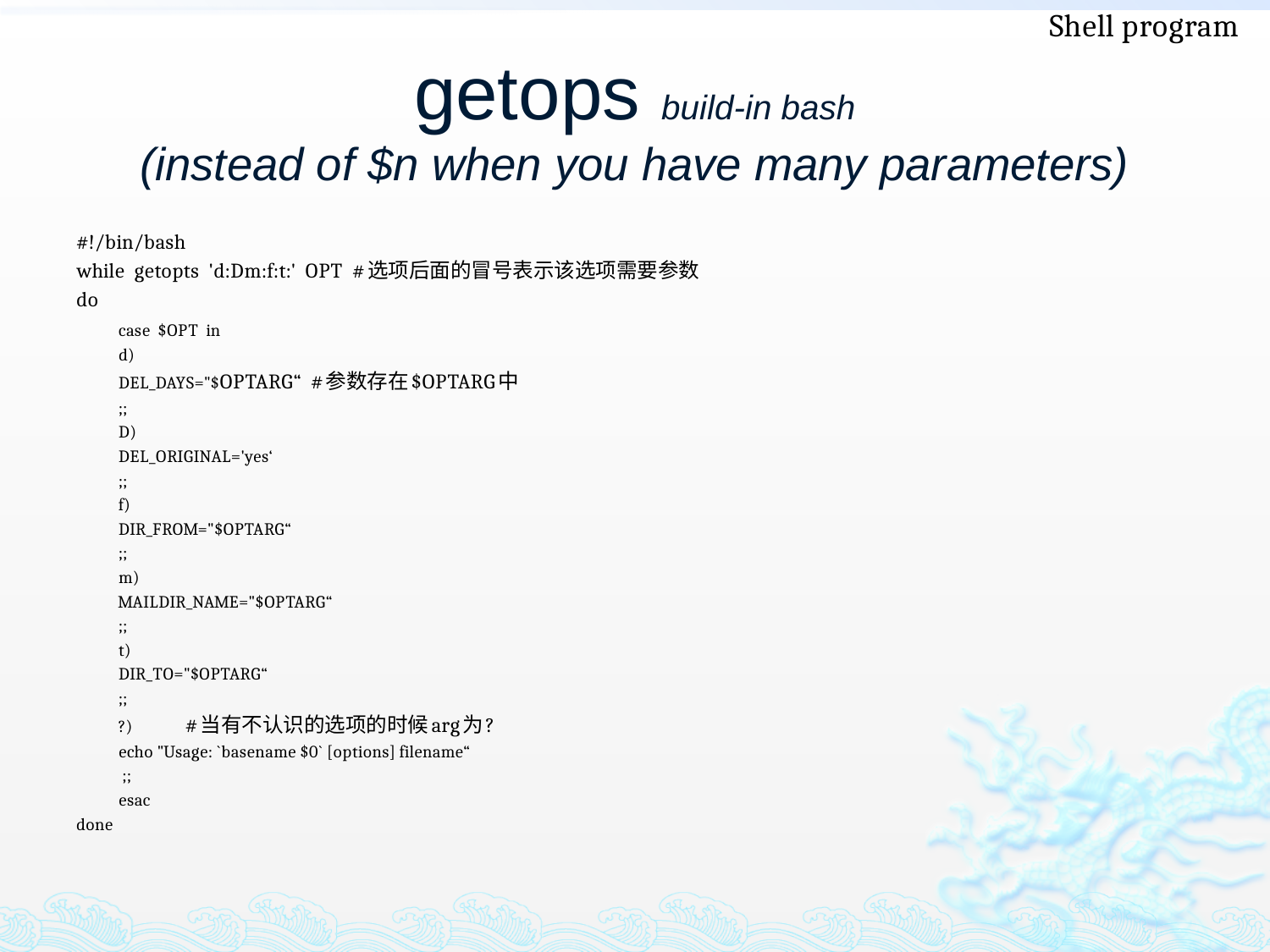

Shell program
# getops build-in bash (instead of $n when you have many parameters)
#!/bin/bash
while  getopts  'd:Dm:f:t:'  OPT  #选项后面的冒号表示该选项需要参数
do
	case  $OPT  in
		d)
			DEL_DAYS="$OPTARG“  #参数存在$OPTARG中
			;;
		D)
			DEL_ORIGINAL='yes‘
			;;
		f)
			DIR_FROM="$OPTARG“
			;;
		m)
			MAILDIR_NAME="$OPTARG“
			;;
		t)
			DIR_TO="$OPTARG“
			;;
		?) 	 #当有不认识的选项的时候arg为?
			echo "Usage: `basename $0` [options] filename“
			 ;;
	esac
done